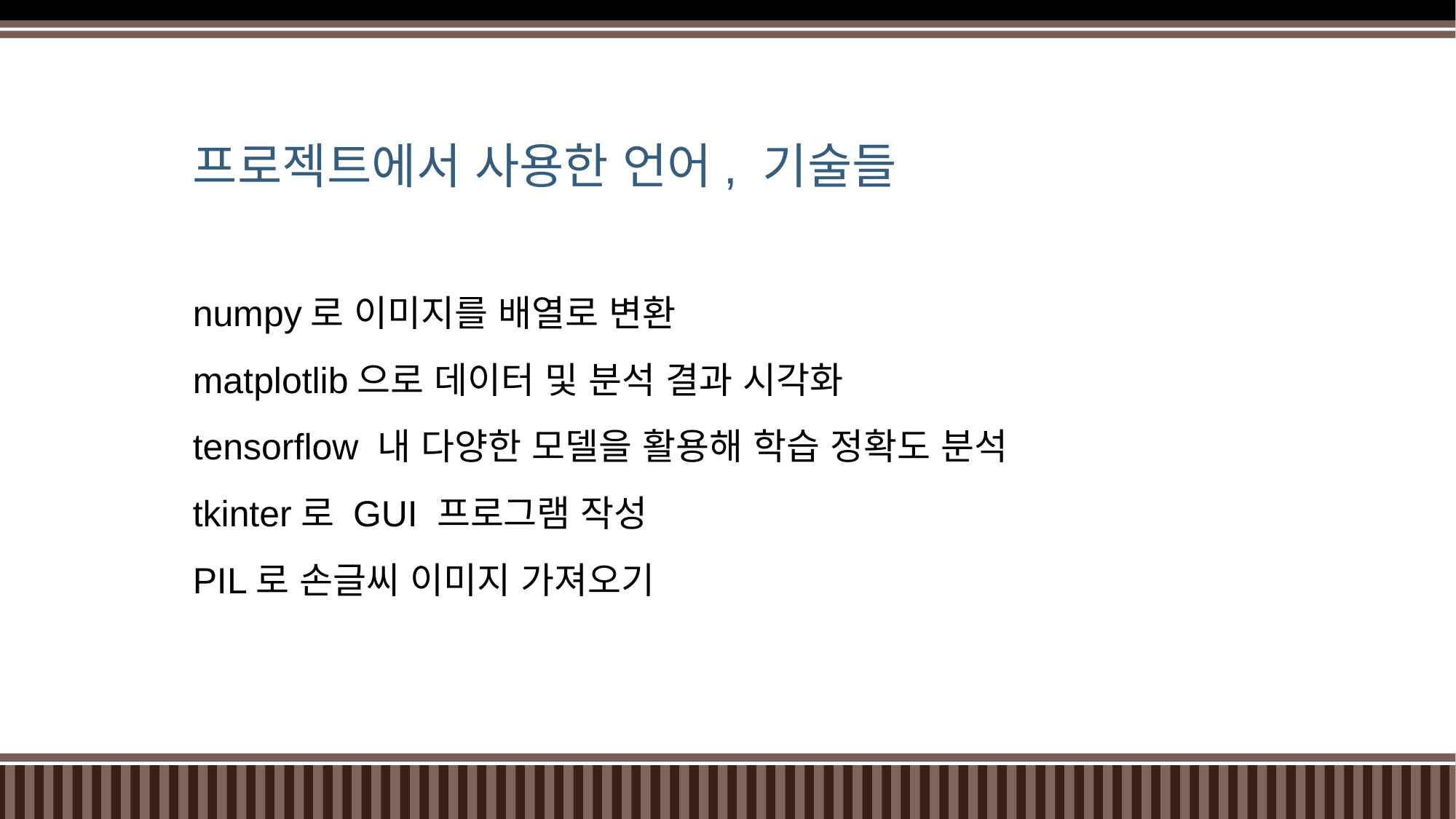

# 프로젝트에서 사용한 언어, 기술들
numpy로 이미지를 배열로 변환
matplotlib으로 데이터 및 분석 결과 시각화
tensorflow 내 다양한 모델을 활용해 학습 정확도 분석
tkinter로 GUI 프로그램 작성
PIL로 손글씨 이미지 가져오기